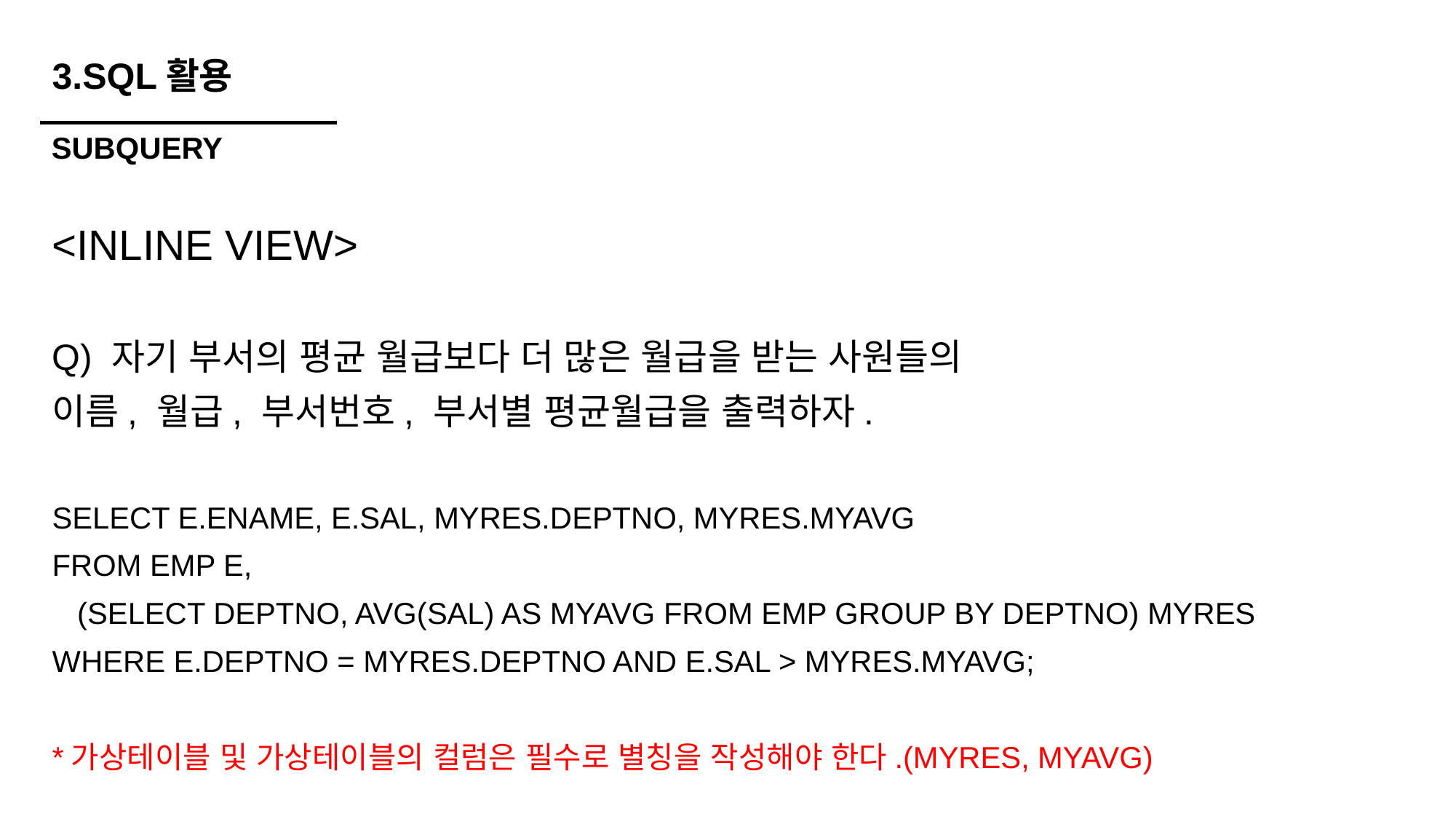

# 3.SQL활용
SUBQUERY
<INLINE VIEW>

Q) 자기 부서의 평균 월급보다 더 많은 월급을 받는 사원들의
이름, 월급, 부서번호, 부서별 평균월급을 출력하자.

SELECT E.ENAME, E.SAL, MYRES.DEPTNO, MYRES.MYAVG
FROM EMP E,
   (SELECT DEPTNO, AVG(SAL) AS MYAVG FROM EMP GROUP BY DEPTNO) MYRES
WHERE E.DEPTNO = MYRES.DEPTNO AND E.SAL > MYRES.MYAVG;

*가상테이블 및 가상테이블의 컬럼은 필수로 별칭을 작성해야 한다.(MYRES, MYAVG)